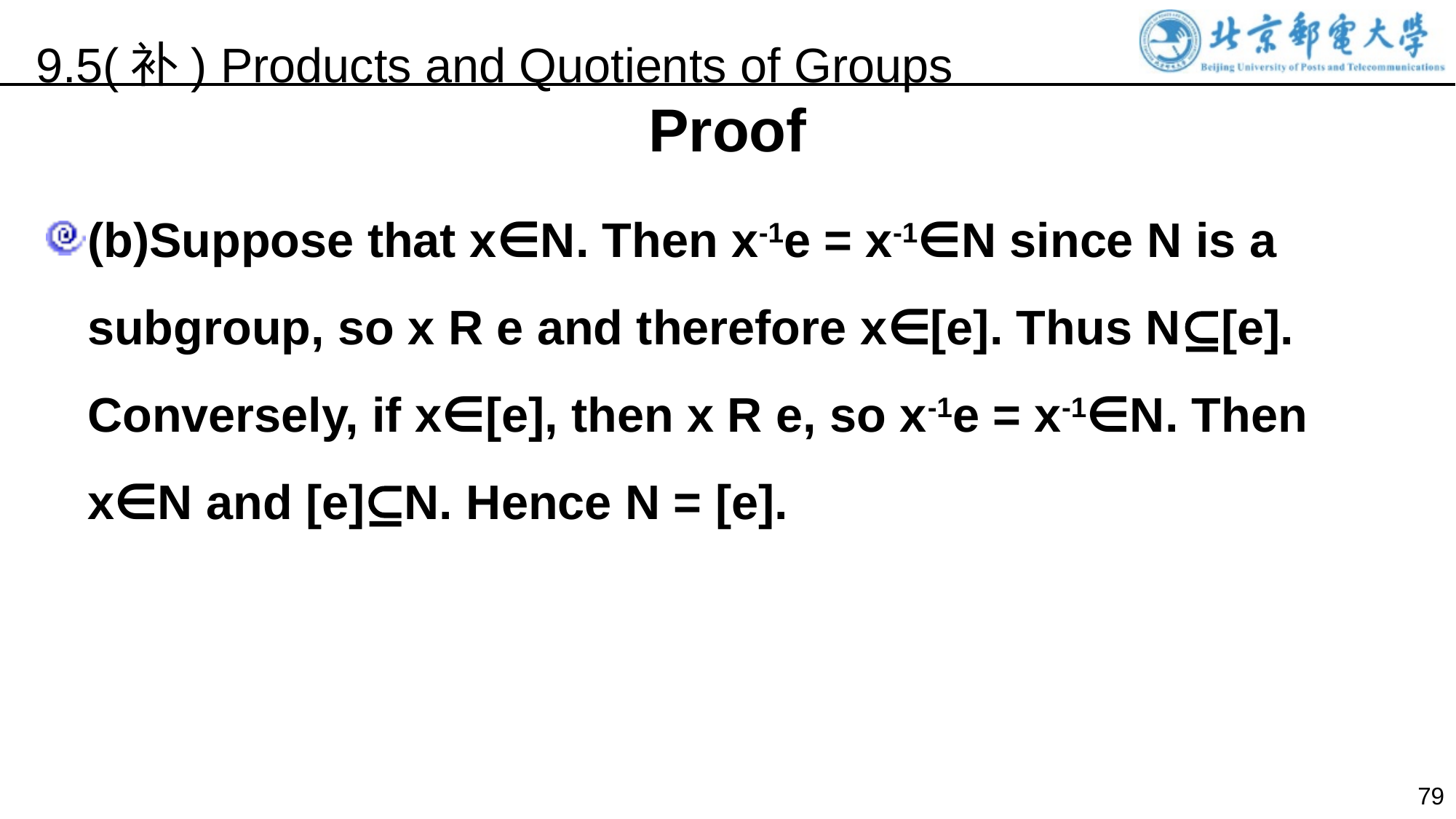

9.5(补) Products and Quotients of Groups
Proof
(b)Suppose that x∈N. Then x-1e = x-1∈N since N is a subgroup, so x R e and therefore x∈[e]. Thus N⊆[e]. Conversely, if x∈[e], then x R e, so x-1e = x-1∈N. Then x∈N and [e]⊆N. Hence N = [e].